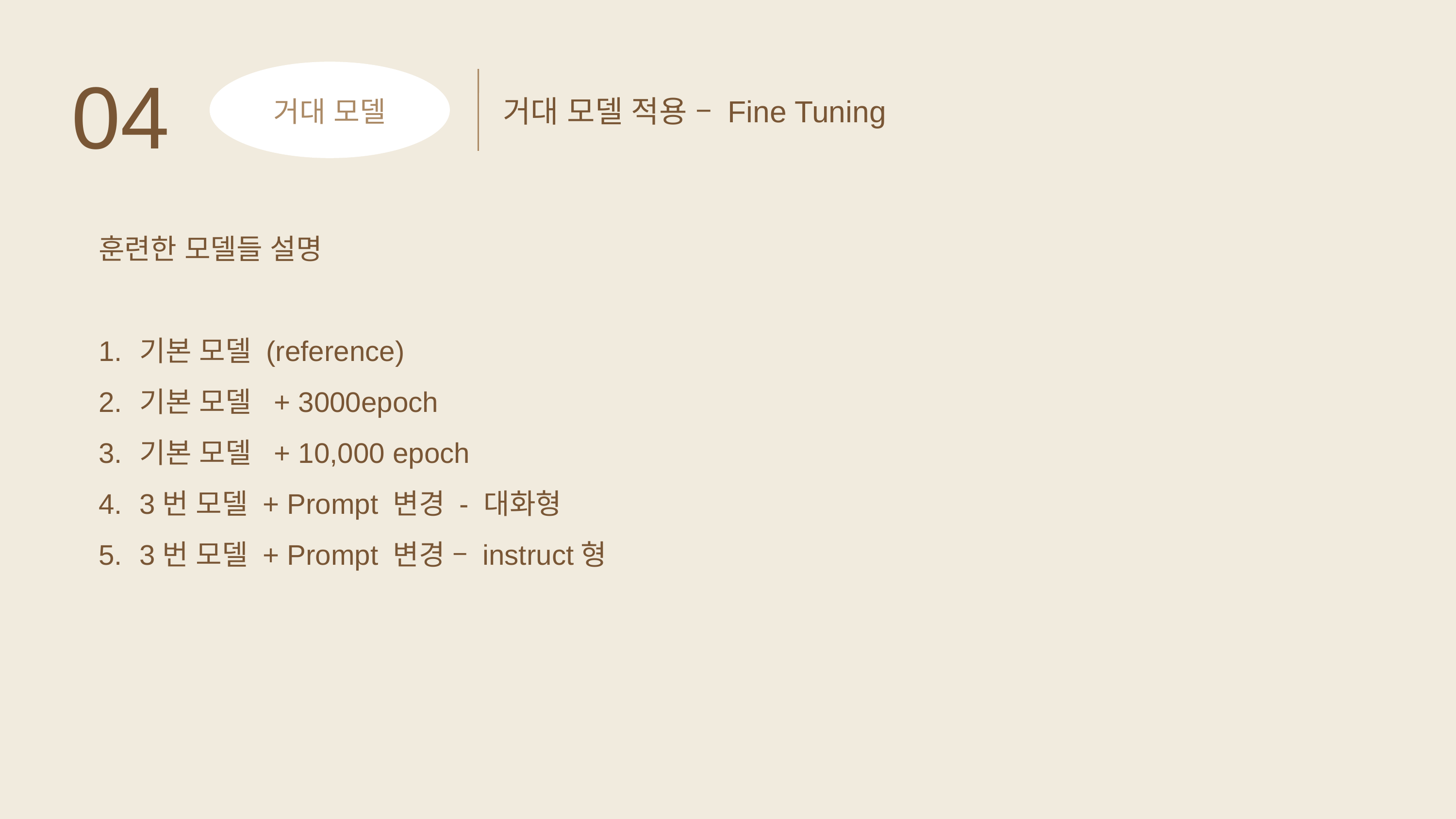

04

거대 모델 적용 – Fine Tuning
거대 모델

훈련한 모델들 설명

기본 모델 (reference)
기본 모델  + 3000epoch
기본 모델  + 10,000 epoch
3번 모델 + Prompt 변경 - 대화형
3번 모델 + Prompt 변경 – instruct형